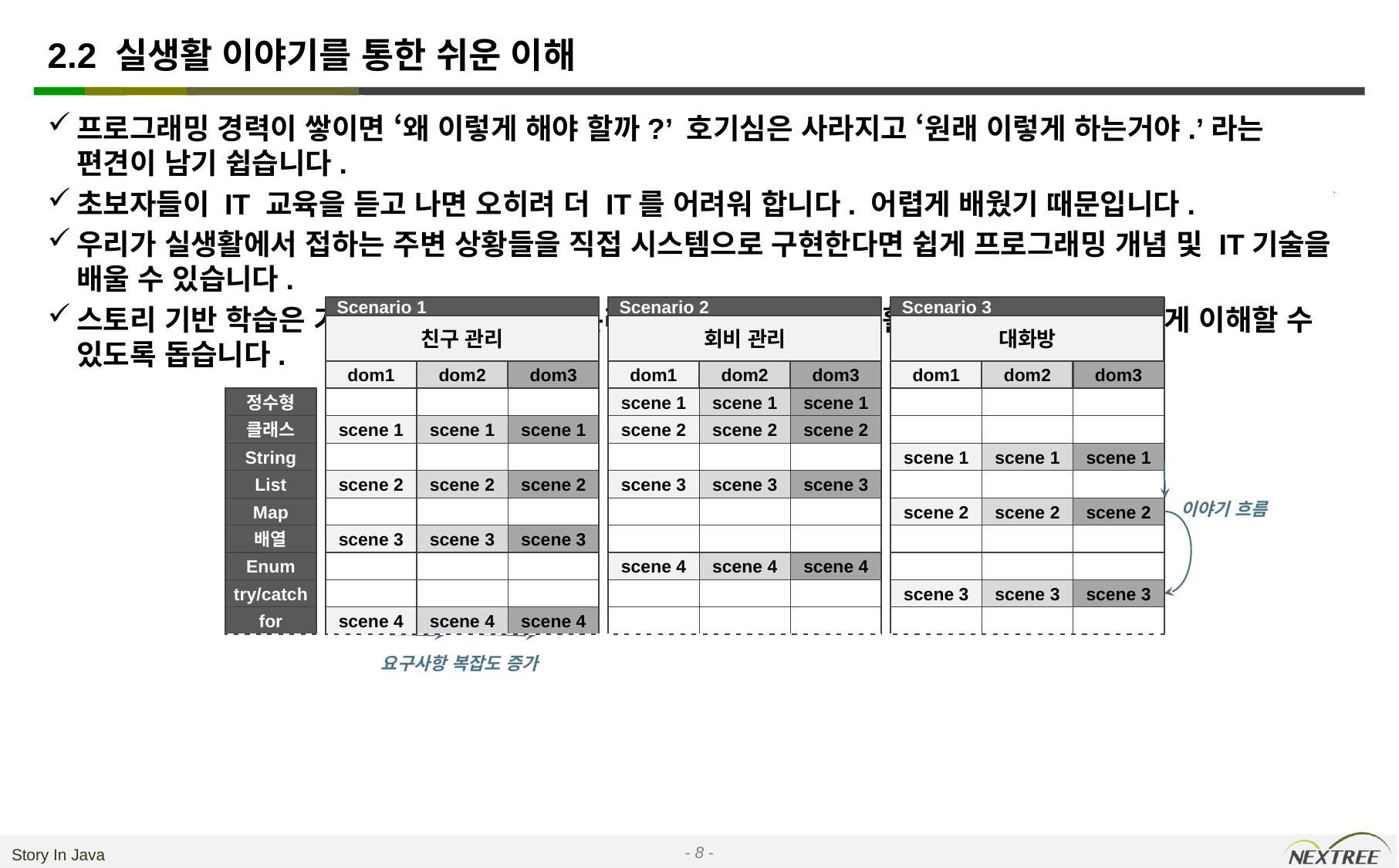

# 2.2 실생활 이야기를 통한 쉬운 이해
프로그래밍 경력이 쌓이면 ‘왜 이렇게 해야 할까?’ 호기심은 사라지고 ‘원래 이렇게 하는거야.’라는 편견이 남기 쉽습니다.
초보자들이 IT 교육을 듣고 나면 오히려 더 IT를 어려워 합니다. 어렵게 배웠기 때문입니다.
우리가 실생활에서 접하는 주변 상황들을 직접 시스템으로 구현한다면 쉽게 프로그래밍 개념 및 IT기술을 배울 수 있습니다.
스토리 기반 학습은 기술의 개념과 실무를 분리하지 않습니다. 실생활에 대입하여 자연스럽게 이해할 수 있도록 돕습니다.
Scenario 2
Scenario 3
Scenario 1
회비 관리
대화방
친구 관리
dom1
dom2
dom1
dom2
dom1
dom2
dom3
dom3
dom3

정수형

scene 1

scene 1
scene 1

클래스
scene 1
scene 1
scene 1
scene 2
scene 2
scene 2

scene 1
scene 1
String

scene 1

List
scene 2

scene 2

scene 2
scene 3
scene 3
scene 3
이야기 흐름
scene 2
scene 2
Map

scene 2

배열

scene 3

scene 3

scene 3

Enum

scene 4
scene 4
scene 4

scene 3
scene 3
scene 3
try/catch

for

scene 4
scene 4
scene 4
요구사항 복잡도 증가